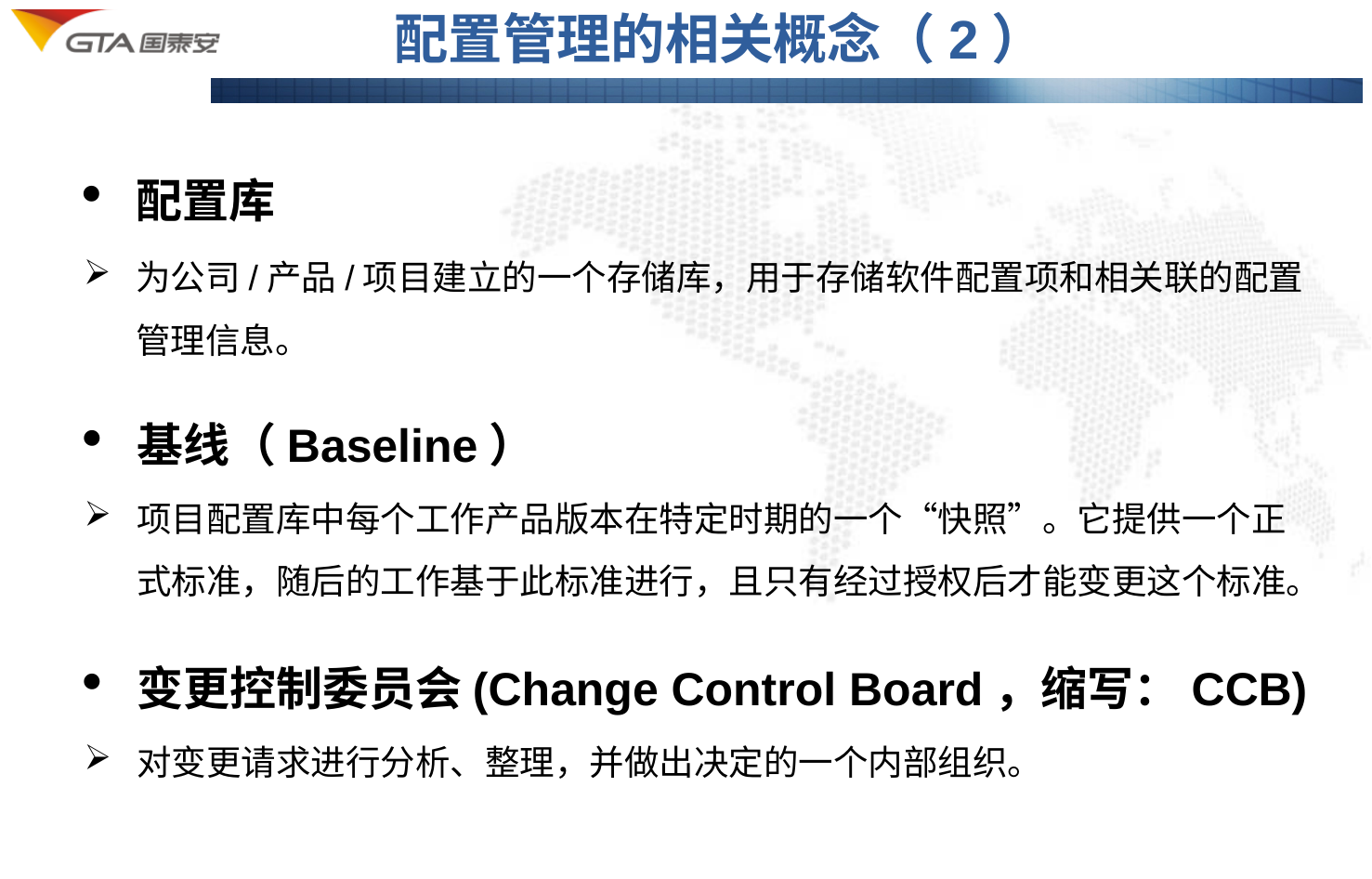

# 配置管理的相关概念（2）
配置库
为公司/产品/项目建立的一个存储库，用于存储软件配置项和相关联的配置管理信息。
基线（Baseline）
项目配置库中每个工作产品版本在特定时期的一个“快照”。它提供一个正式标准，随后的工作基于此标准进行，且只有经过授权后才能变更这个标准。
变更控制委员会(Change Control Board，缩写：CCB)
对变更请求进行分析、整理，并做出决定的一个内部组织。